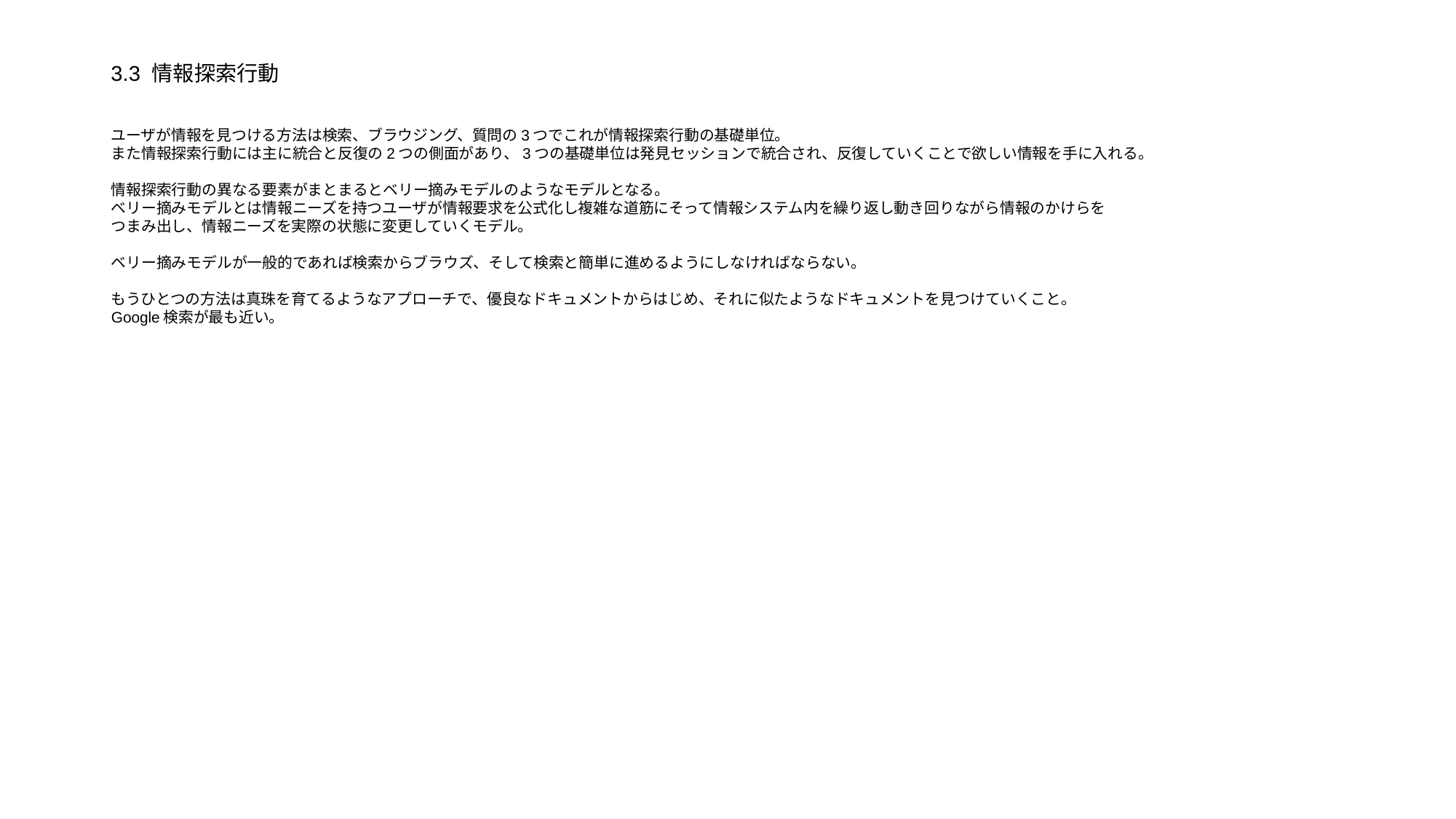

# 3.3 情報探索行動
ユーザが情報を見つける方法は検索、ブラウジング、質問の3つでこれが情報探索行動の基礎単位。
また情報探索行動には主に統合と反復の2つの側面があり、3つの基礎単位は発見セッションで統合され、反復していくことで欲しい情報を手に入れる。

情報探索行動の異なる要素がまとまるとベリー摘みモデルのようなモデルとなる。
ベリー摘みモデルとは情報ニーズを持つユーザが情報要求を公式化し複雑な道筋にそって情報システム内を繰り返し動き回りながら情報のかけらを
つまみ出し、情報ニーズを実際の状態に変更していくモデル。

ベリー摘みモデルが一般的であれば検索からブラウズ、そして検索と簡単に進めるようにしなければならない。

もうひとつの方法は真珠を育てるようなアプローチで、優良なドキュメントからはじめ、それに似たようなドキュメントを見つけていくこと。
Google検索が最も近い。